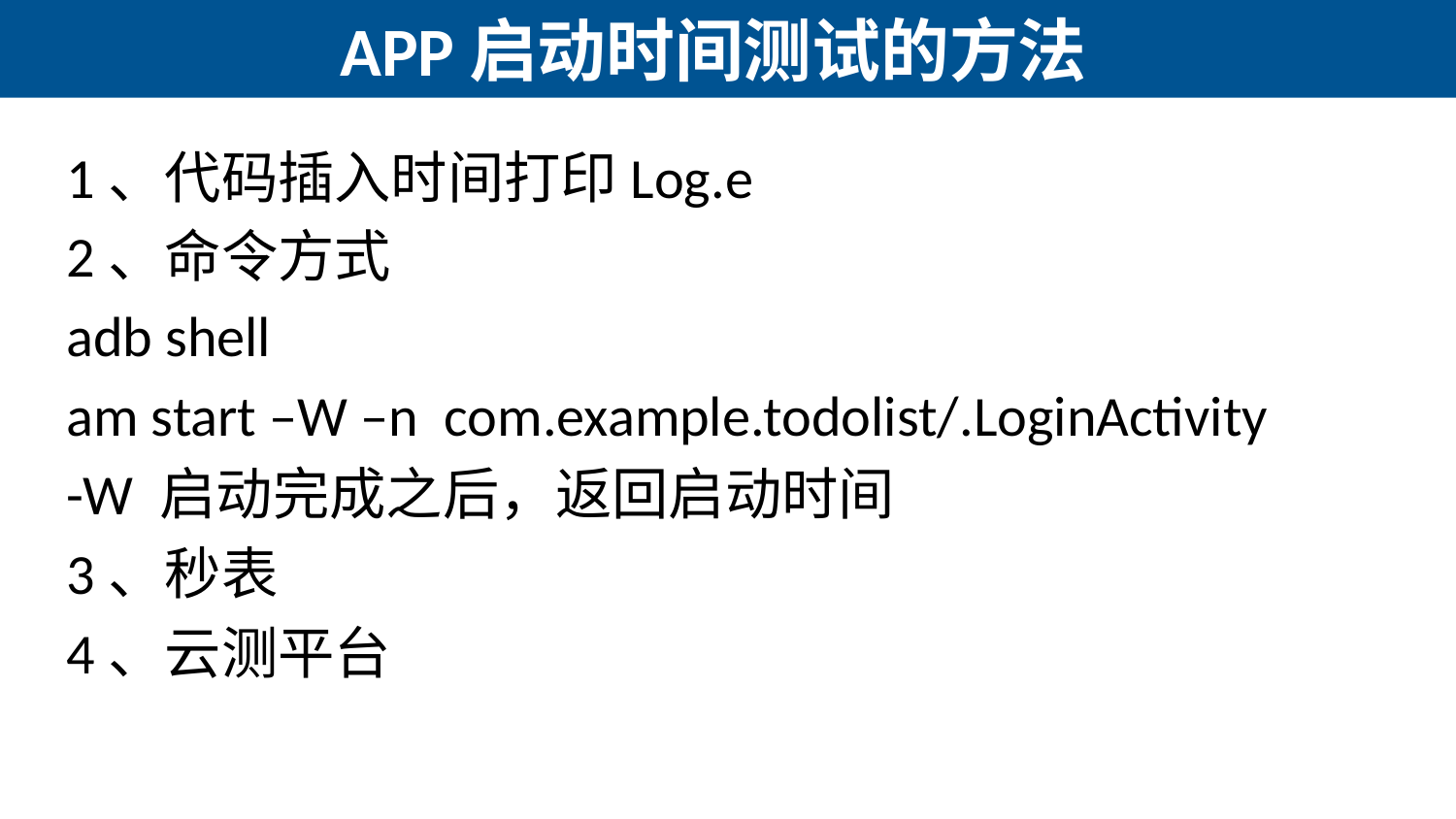

# APP启动时间测试的方法
1、代码插入时间打印Log.e
2、命令方式
adb shell
am start –W –n  com.example.todolist/.LoginActivity
-W 启动完成之后，返回启动时间
3、秒表
4、云测平台